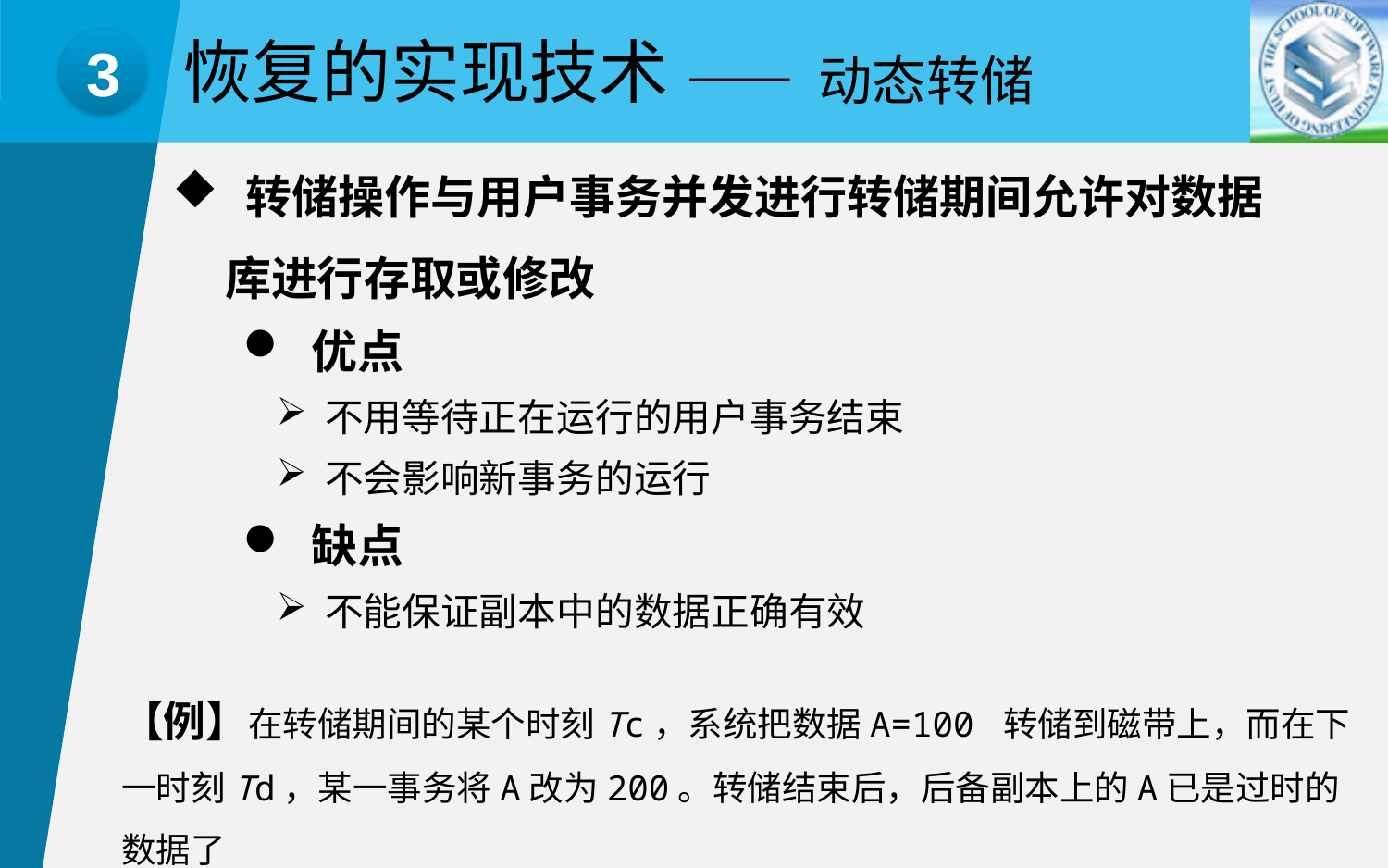

恢复的实现技术
—— 动态转储
3
 转储操作与用户事务并发进行转储期间允许对数据
    库进行存取或修改
 优点
 不用等待正在运行的用户事务结束
 不会影响新事务的运行
 缺点
 不能保证副本中的数据正确有效
【例】在转储期间的某个时刻Tc，系统把数据A=100 转储到磁带上，而在下一时刻Td，某一事务将A改为200。转储结束后，后备副本上的A已是过时的数据了